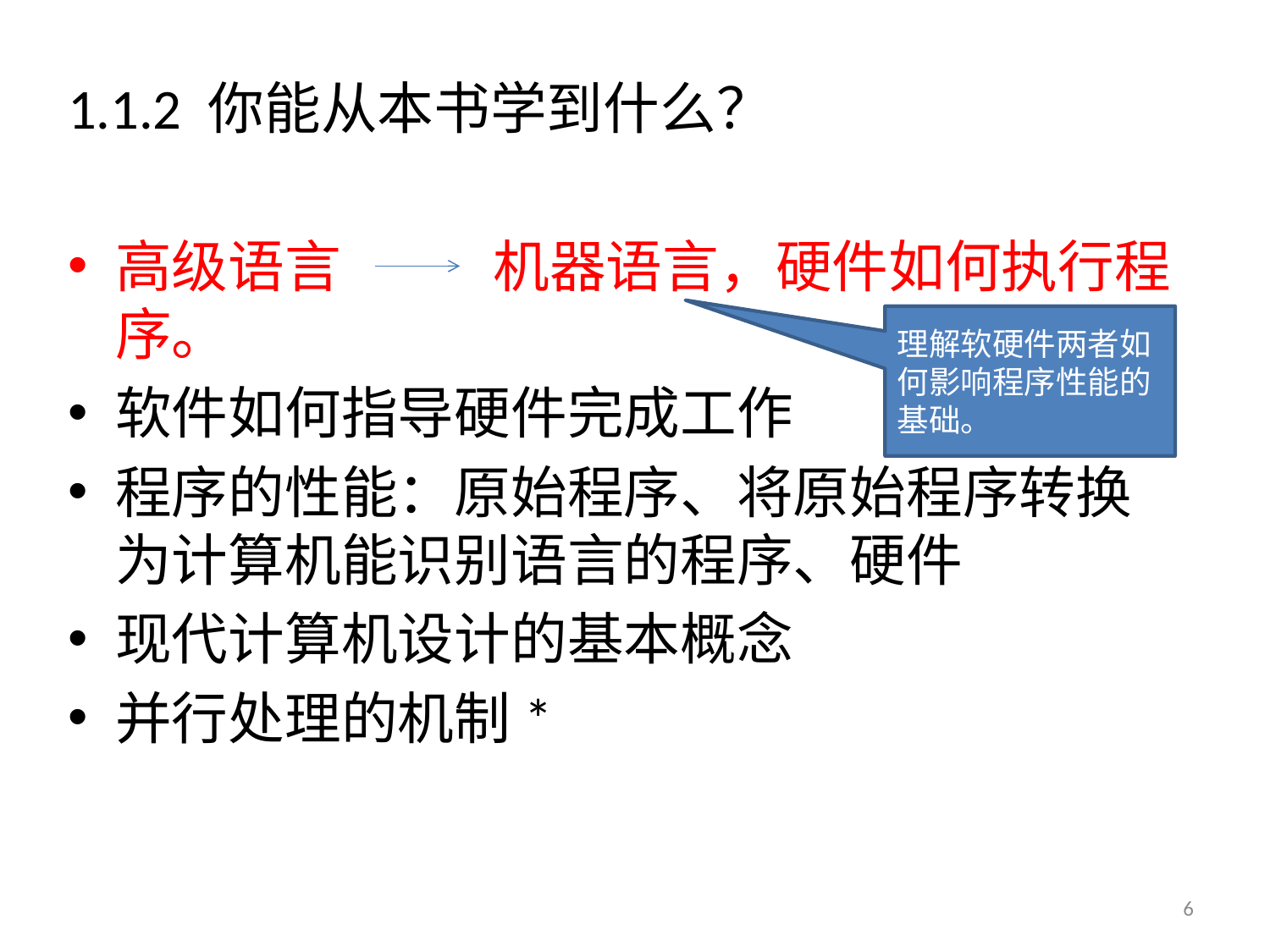

1.1.2 你能从本书学到什么？

高级语言            机器语言，硬件如何执行程序。
软件如何指导硬件完成工作
程序的性能：原始程序、将原始程序转换为计算机能识别语言的程序、硬件
现代计算机设计的基本概念
并行处理的机制*
理解软硬件两者如何影响程序性能的基础。
6